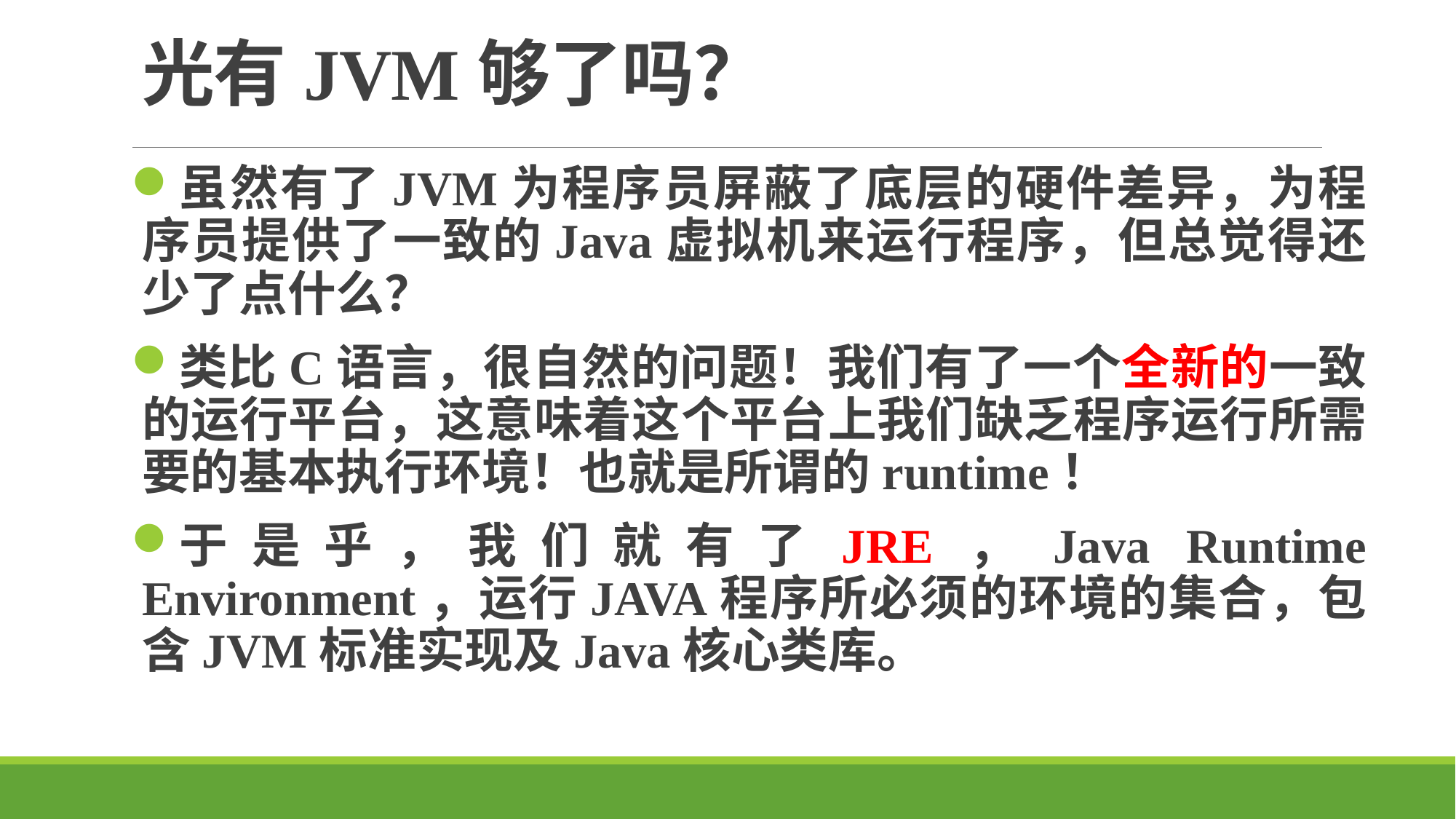

# 光有JVM够了吗？
虽然有了JVM为程序员屏蔽了底层的硬件差异，为程序员提供了一致的Java虚拟机来运行程序，但总觉得还少了点什么？
类比C语言，很自然的问题！我们有了一个全新的一致的运行平台，这意味着这个平台上我们缺乏程序运行所需要的基本执行环境！也就是所谓的runtime！
于是乎，我们就有了JRE，Java Runtime Environment，运行JAVA程序所必须的环境的集合，包含JVM标准实现及Java核心类库。